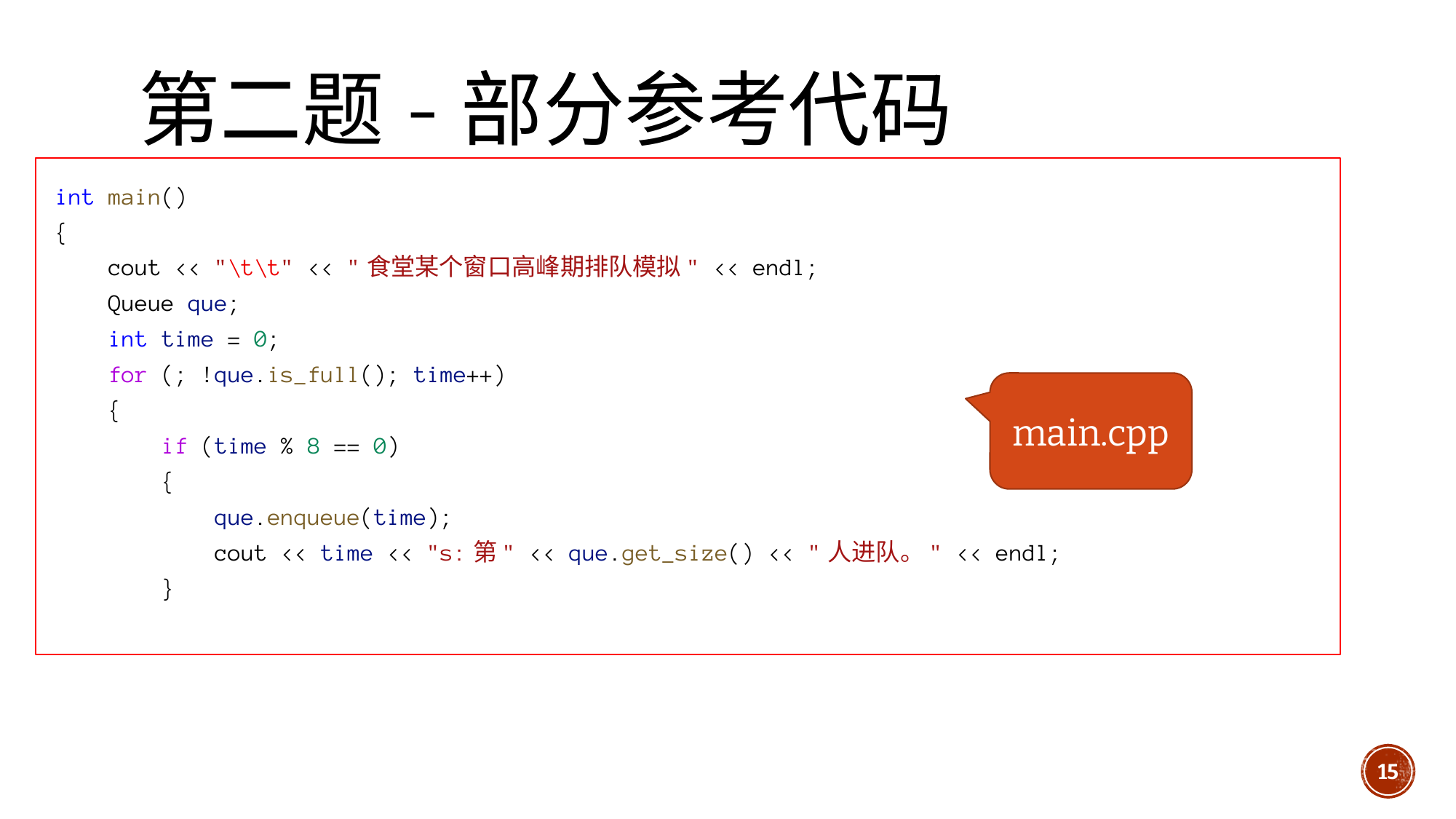

# 第二题-部分参考代码

int main()
{
    cout << "\t\t" << "食堂某个窗口高峰期排队模拟" << endl;
    Queue que;
    int time = 0;
    for (; !que.is_full(); time++)
    {
        if (time % 8 == 0)
        {
            que.enqueue(time);
            cout << time << "s:第" << que.get_size() << "人进队。" << endl;
        }

main.cpp
15